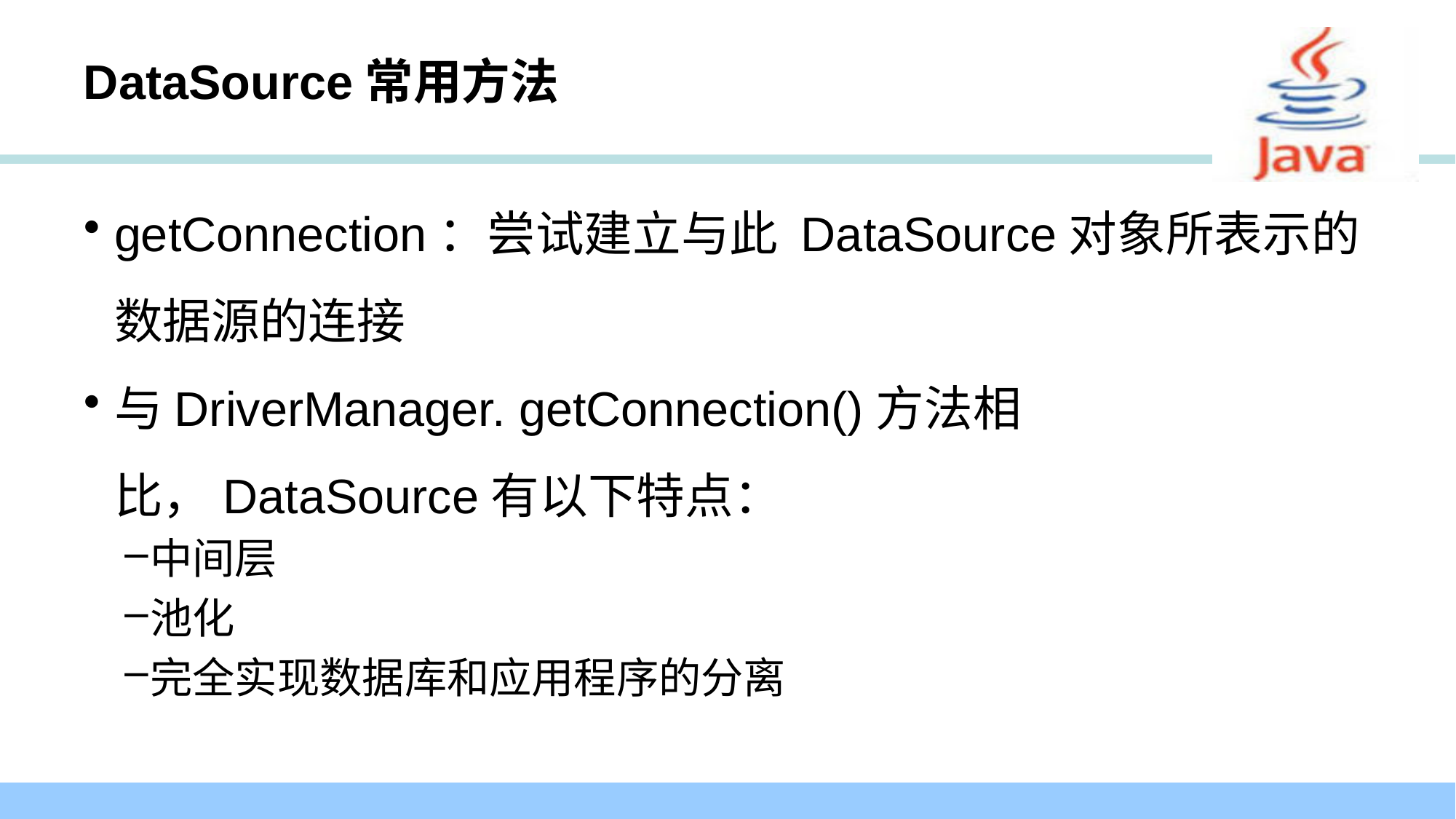

# DataSource常用方法
getConnection：尝试建立与此 DataSource对象所表示的数据源的连接
与DriverManager. getConnection()方法相比，DataSource有以下特点：
中间层
池化
完全实现数据库和应用程序的分离